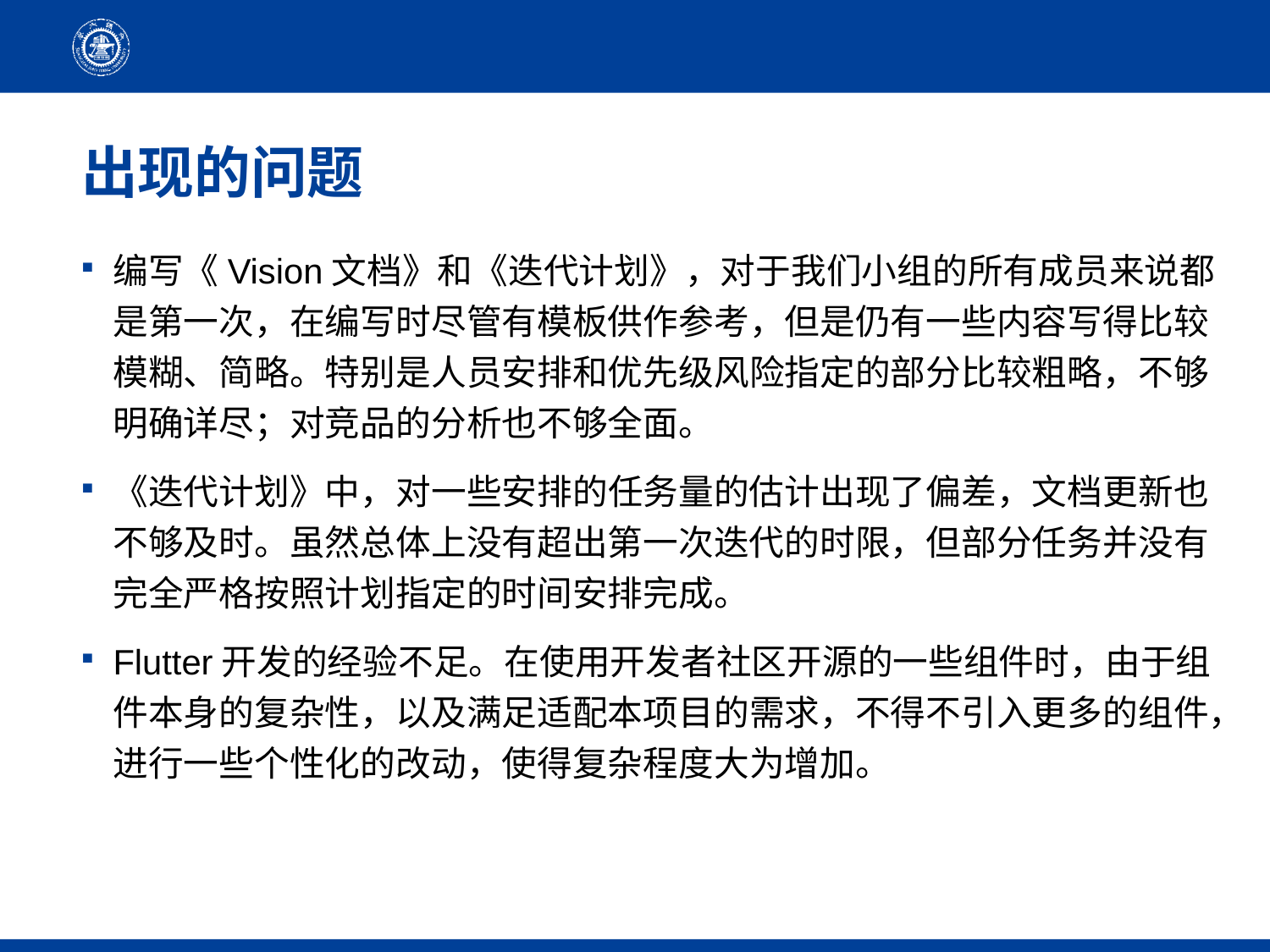

# 出现的问题
编写《Vision文档》和《迭代计划》，对于我们小组的所有成员来说都是第一次，在编写时尽管有模板供作参考，但是仍有一些内容写得比较模糊、简略。特别是人员安排和优先级风险指定的部分比较粗略，不够明确详尽；对竞品的分析也不够全面。
《迭代计划》中，对一些安排的任务量的估计出现了偏差，文档更新也不够及时。虽然总体上没有超出第一次迭代的时限，但部分任务并没有完全严格按照计划指定的时间安排完成。
Flutter开发的经验不足。在使用开发者社区开源的一些组件时，由于组件本身的复杂性，以及满足适配本项目的需求，不得不引入更多的组件，进行一些个性化的改动，使得复杂程度大为增加。